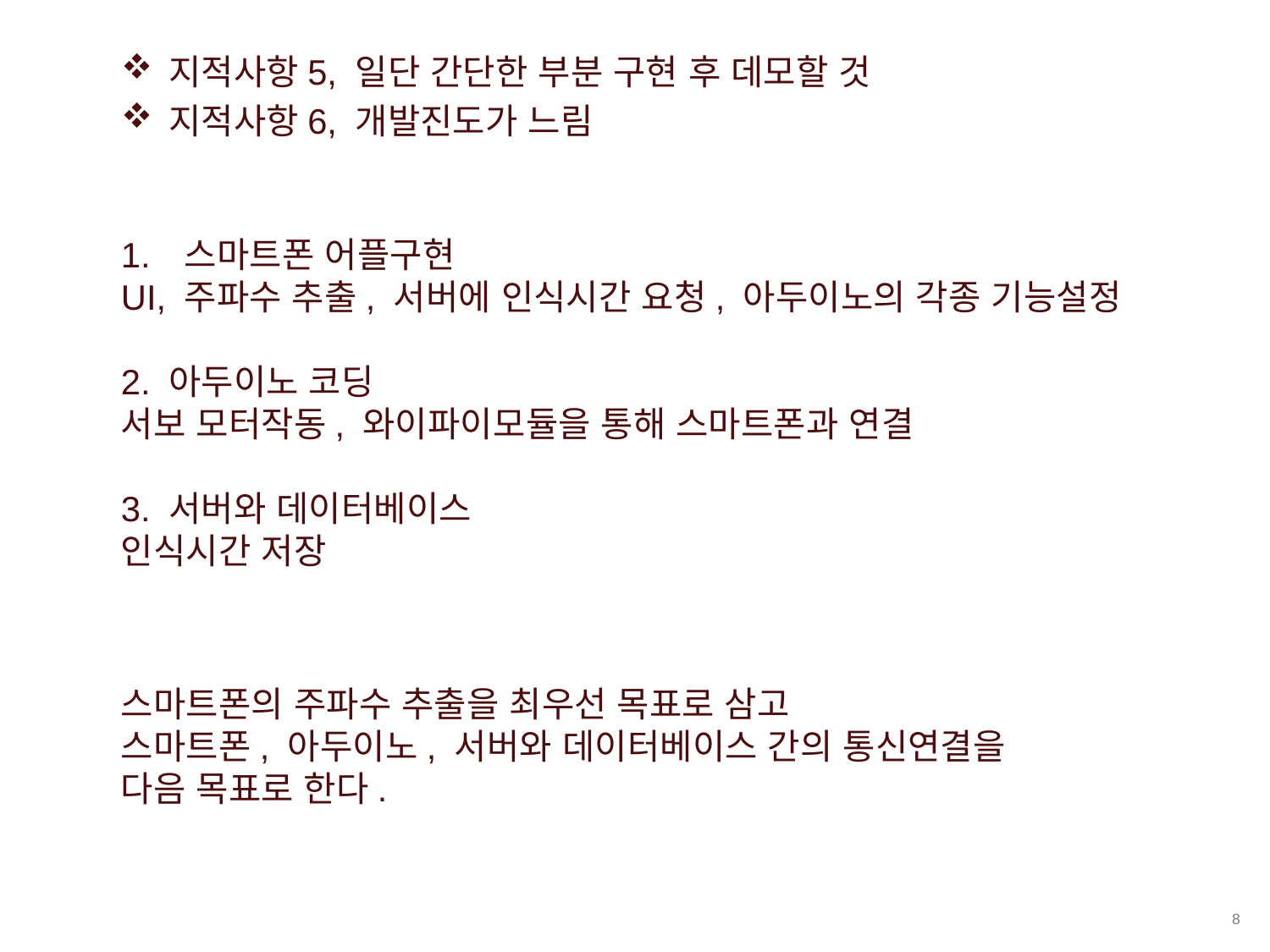

지적사항5, 일단 간단한 부분 구현 후 데모할 것

지적사항6, 개발진도가 느림
스마트폰 어플구현
UI, 주파수 추출, 서버에 인식시간 요청, 아두이노의 각종 기능설정

2. 아두이노 코딩
서보 모터작동, 와이파이모듈을 통해 스마트폰과 연결

3. 서버와 데이터베이스
인식시간 저장
스마트폰의 주파수 추출을 최우선 목표로 삼고
스마트폰, 아두이노, 서버와 데이터베이스 간의 통신연결을 다음 목표로 한다.